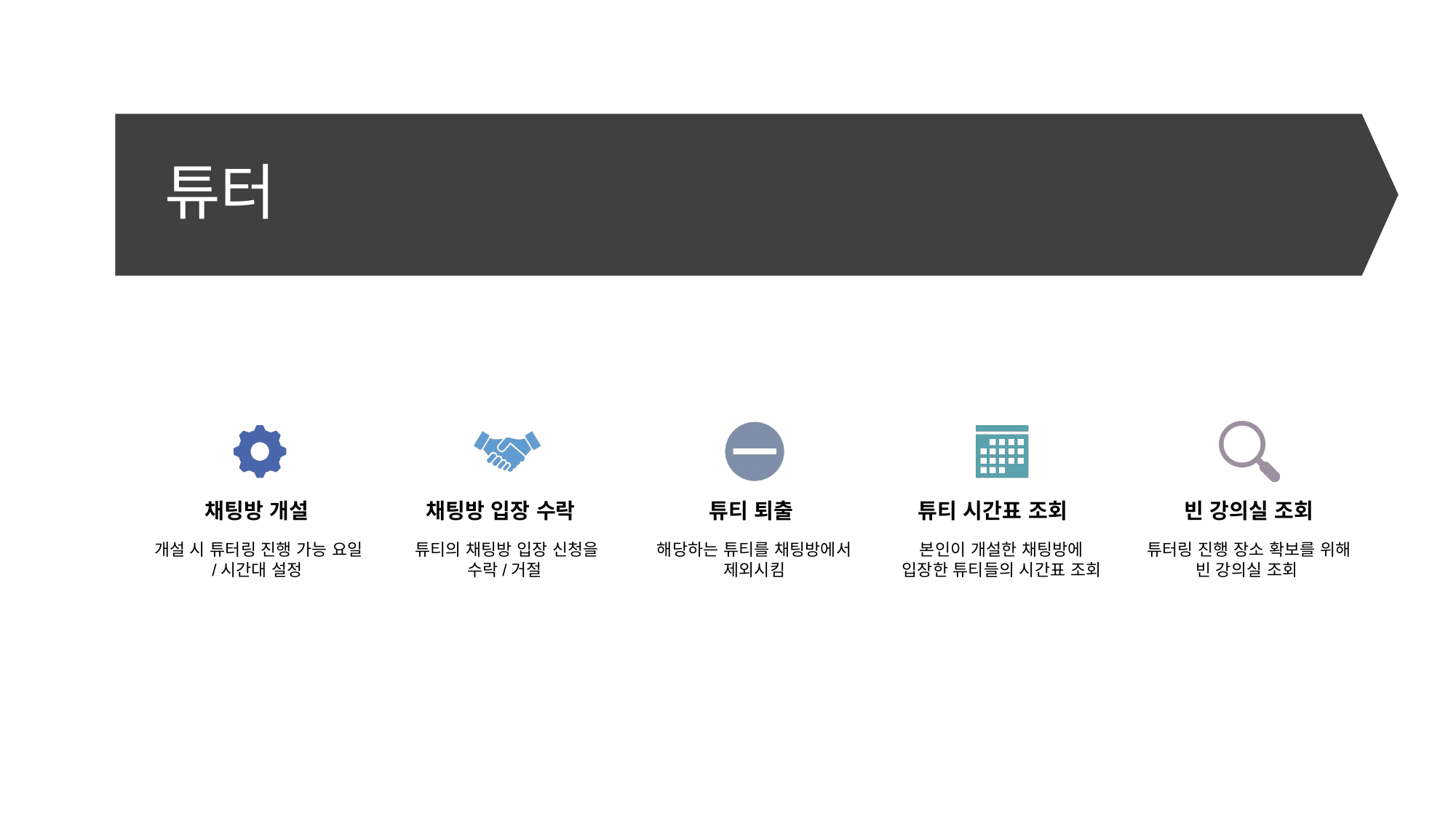

# 튜터
채팅방 개설
개설 시 튜터링 진행 가능 요일/시간대 설정
채팅방 입장 수락
튜티의 채팅방 입장 신청을 수락/거절
튜티 퇴출
해당하는 튜티를 채팅방에서 제외시킴
튜티 시간표 조회
본인이 개설한 채팅방에 입장한 튜티들의 시간표 조회
빈 강의실 조회
튜터링 진행 장소 확보를 위해 빈 강의실 조회